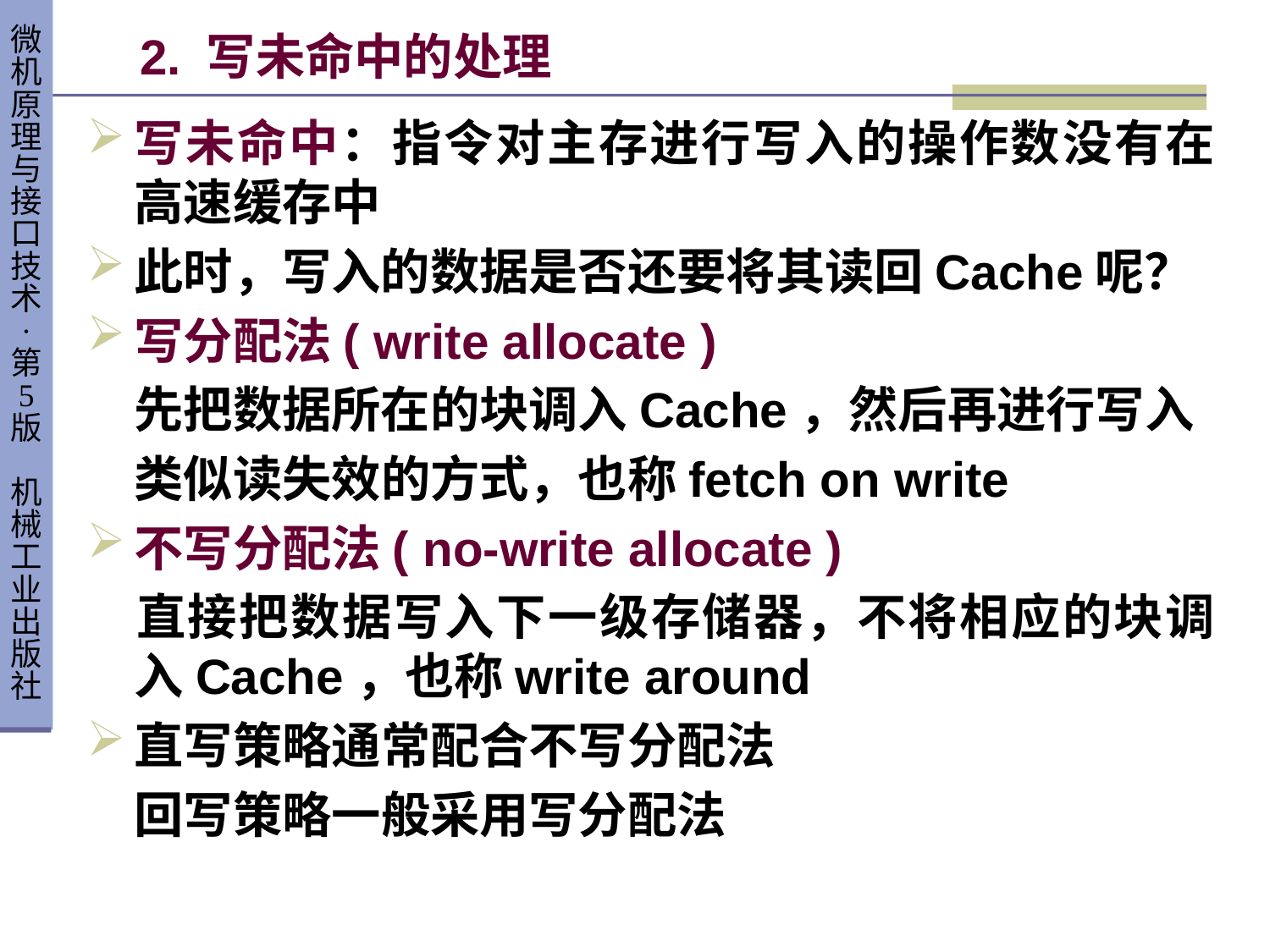

# 2. 写未命中的处理
写未命中：指令对主存进行写入的操作数没有在高速缓存中
此时，写入的数据是否还要将其读回Cache呢？
写分配法( write allocate )
	先把数据所在的块调入Cache，然后再进行写入
	类似读失效的方式，也称fetch on write
不写分配法( no-write allocate )
	直接把数据写入下一级存储器，不将相应的块调入Cache，也称write around
直写策略通常配合不写分配法
	回写策略一般采用写分配法